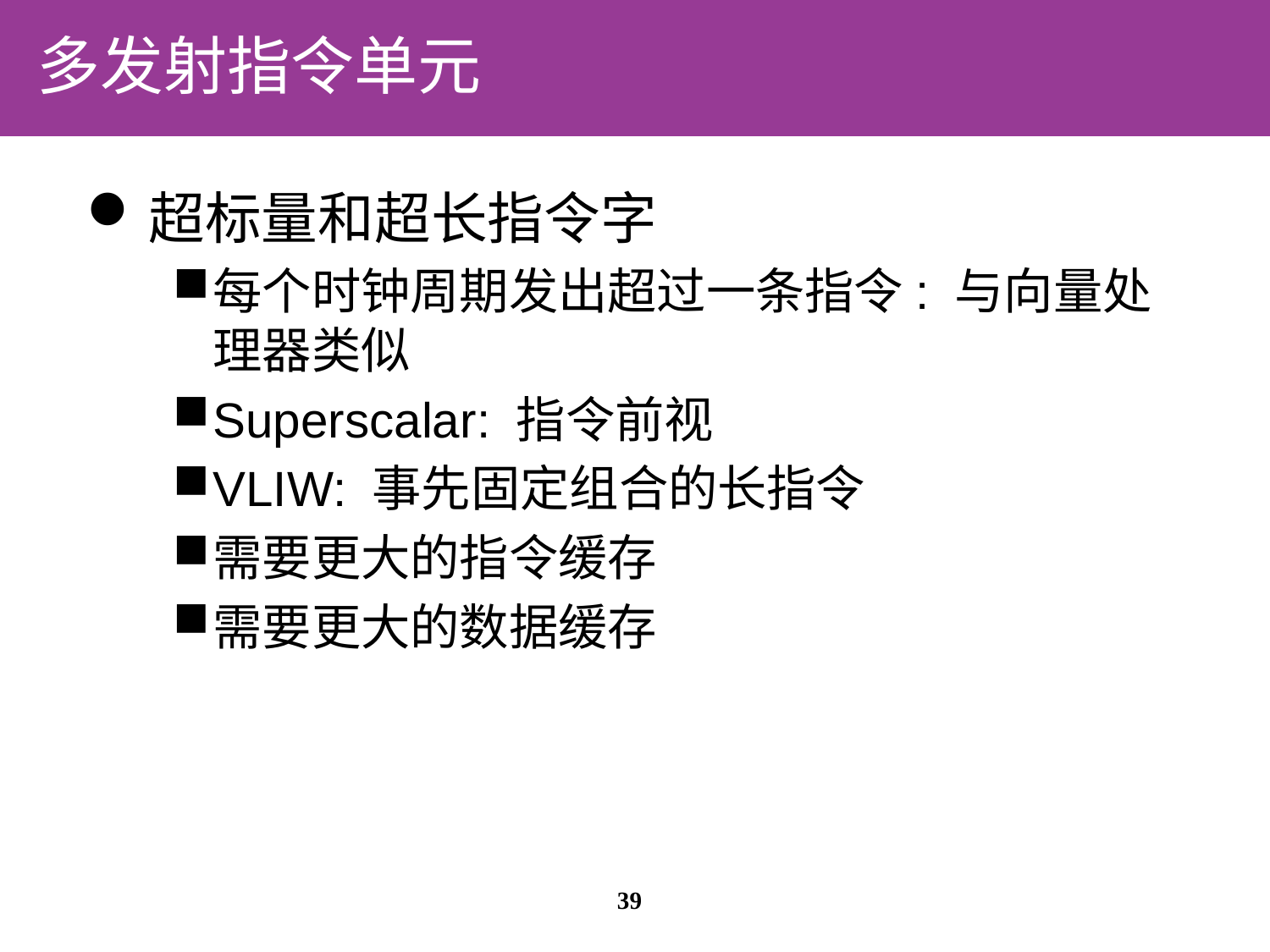

# 多发射指令单元
超标量和超长指令字
每个时钟周期发出超过一条指令: 与向量处理器类似
Superscalar: 指令前视
VLIW: 事先固定组合的长指令
需要更大的指令缓存
需要更大的数据缓存

39